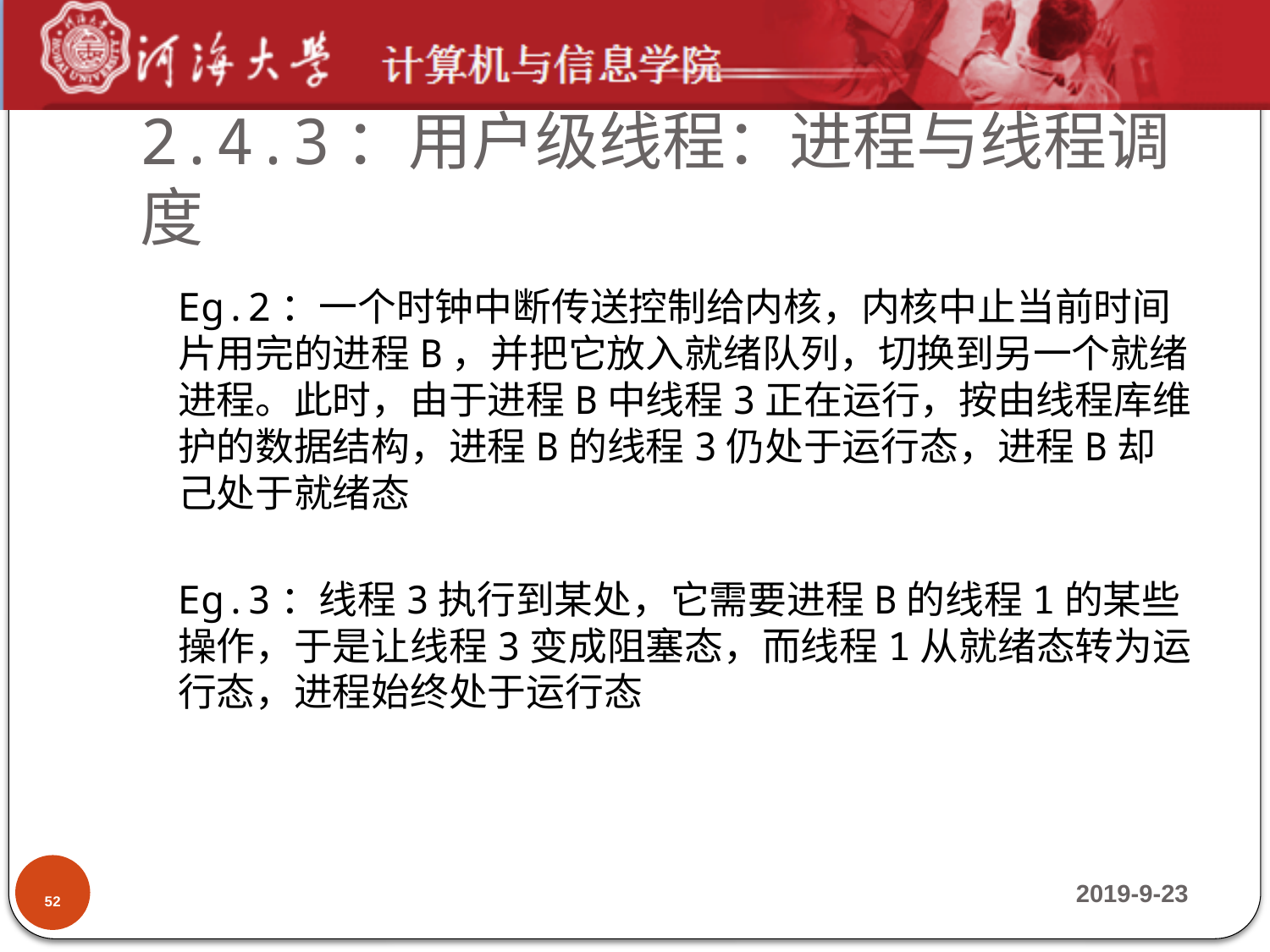

# 2.4.3：用户级线程：进程与线程调度
Eg.2：一个时钟中断传送控制给内核，内核中止当前时间片用完的进程B，并把它放入就绪队列，切换到另一个就绪进程。此时，由于进程B中线程3正在运行，按由线程库维护的数据结构，进程B的线程3仍处于运行态，进程B却己处于就绪态

Eg.3：线程3执行到某处，它需要进程B的线程1的某些操作，于是让线程3变成阻塞态，而线程1从就绪态转为运行态，进程始终处于运行态

52
2019-9-23